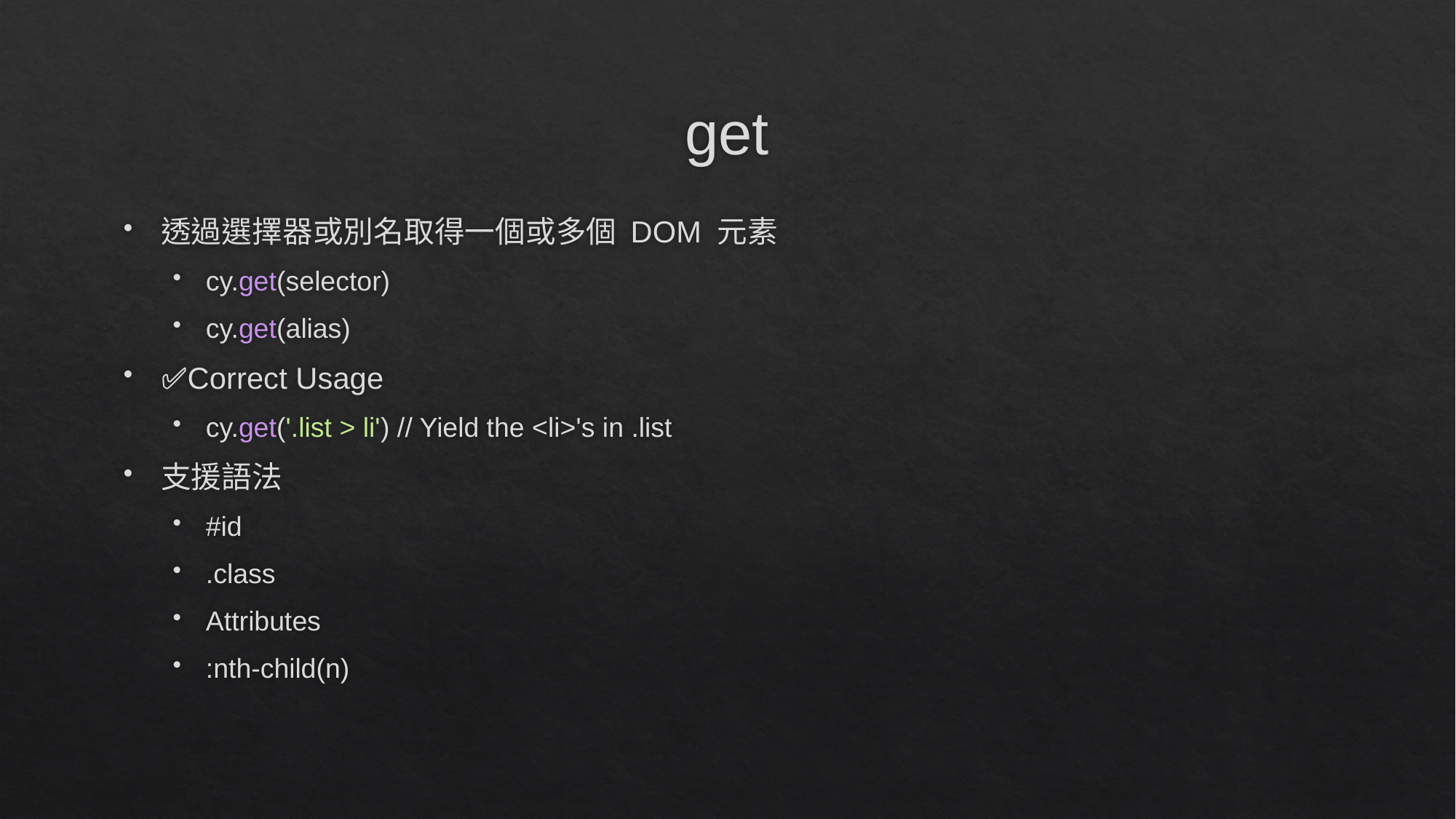

# get
透過選擇器或別名取得一個或多個 DOM 元素
cy.get(selector)
cy.get(alias)
✅Correct Usage
cy.get('.list > li') // Yield the <li>'s in .list
支援語法
#id
.class
Attributes
:nth-child(n)